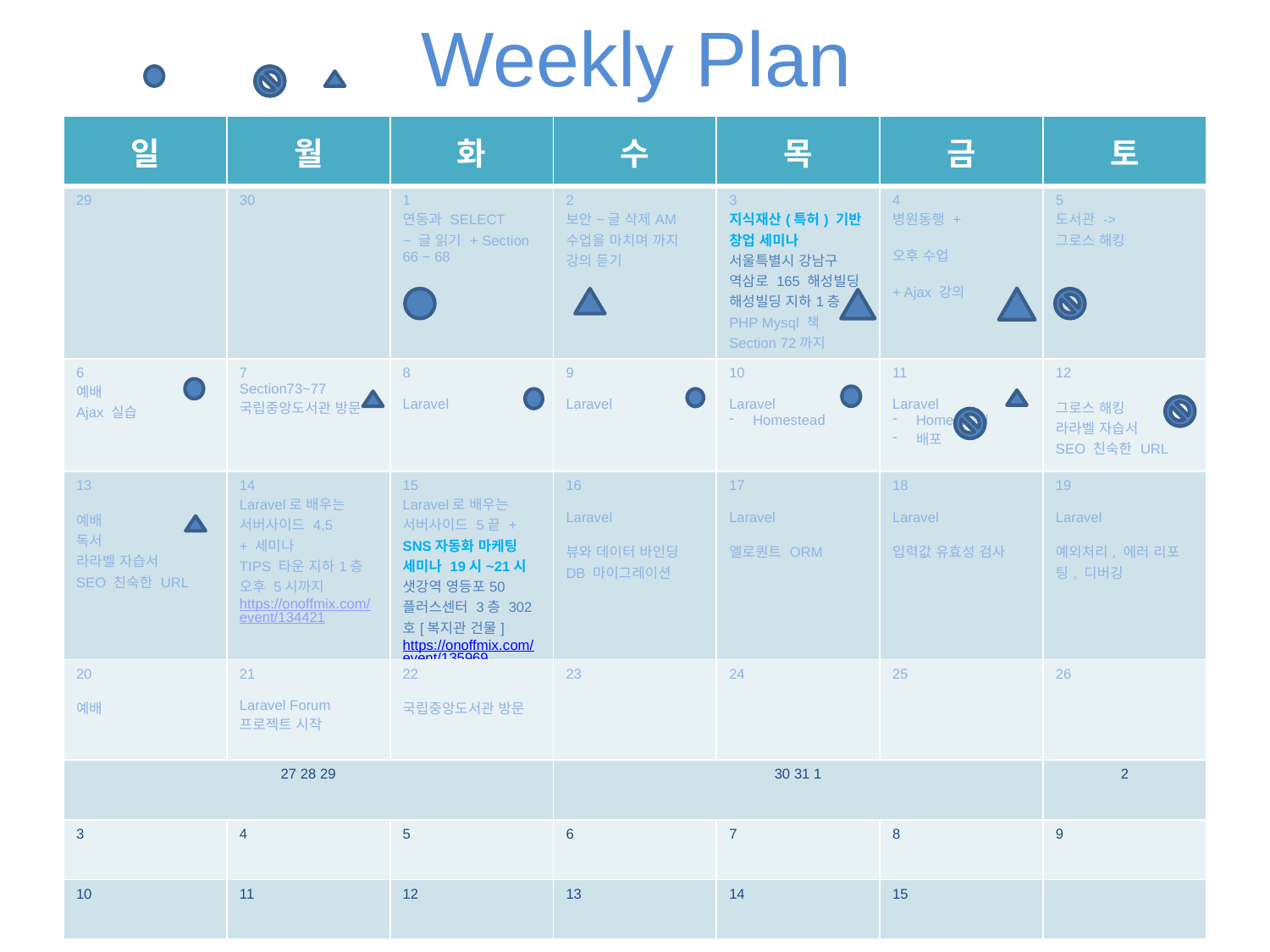

# Weekly Plan

| 일 | 월 | 화 | 수 | 목 | 금 | 토 |
| --- | --- | --- | --- | --- | --- | --- |
| 29 | 30 | 1 연동과 SELECT ~ 글 읽기 + Section 66 ~ 68 | 2 보안~글 삭제AM수업을 마치며 까지 강의 듣기 | 3 지식재산(특허) 기반 창업 세미나 서울특별시 강남구 역삼로 165 해성빌딩 해성빌딩 지하1층 PHP Mysql 책 Section 72까지 | 4 병원동행 + 오후 수업 + Ajax 강의 | 5 도서관 -> 그로스 해킹 |
| 6 예배 Ajax 실습 | 7 Section73~77 국립중앙도서관 방문 | 8 Laravel | 9 Laravel | 10 Laravel Homestead | 11 Laravel Homestead 배포 | 12 그로스 해킹 라라벨 자습서 SEO 친숙한 URL |
| 13 예배 독서 라라벨 자습서 SEO 친숙한 URL | 14 Laravel로 배우는 서버사이드 4,5 + 세미나 TIPS 타운 지하1층 오후 5시까지 https://onoffmix.com/event/134421 | 15 Laravel로 배우는 서버사이드 5끝 + SNS자동화 마케팅 세미나 19시~21시 샛강역 영등포50플러스센터 3층 302호[복지관 건물] https://onoffmix.com/event/135969 | 16 Laravel 뷰와 데이터 바인딩 DB 마이그레이션 | 17 Laravel 엘로퀀트 ORM | 18 Laravel 입력값 유효성 검사 | 19 Laravel 예외처리, 에러 리포팅, 디버깅 |
| 20 예배 | 21 Laravel Forum 프로젝트 시작 | 22 국립중앙도서관 방문 | 23 | 24 | 25 | 26 |
| 27 28 29 |  |  | 30 31 1 |  |  | 2 |
| 3 | 4 | 5 | 6 | 7 | 8 | 9 |
| 10 | 11 | 12 | 13 | 14 | 15 |  |